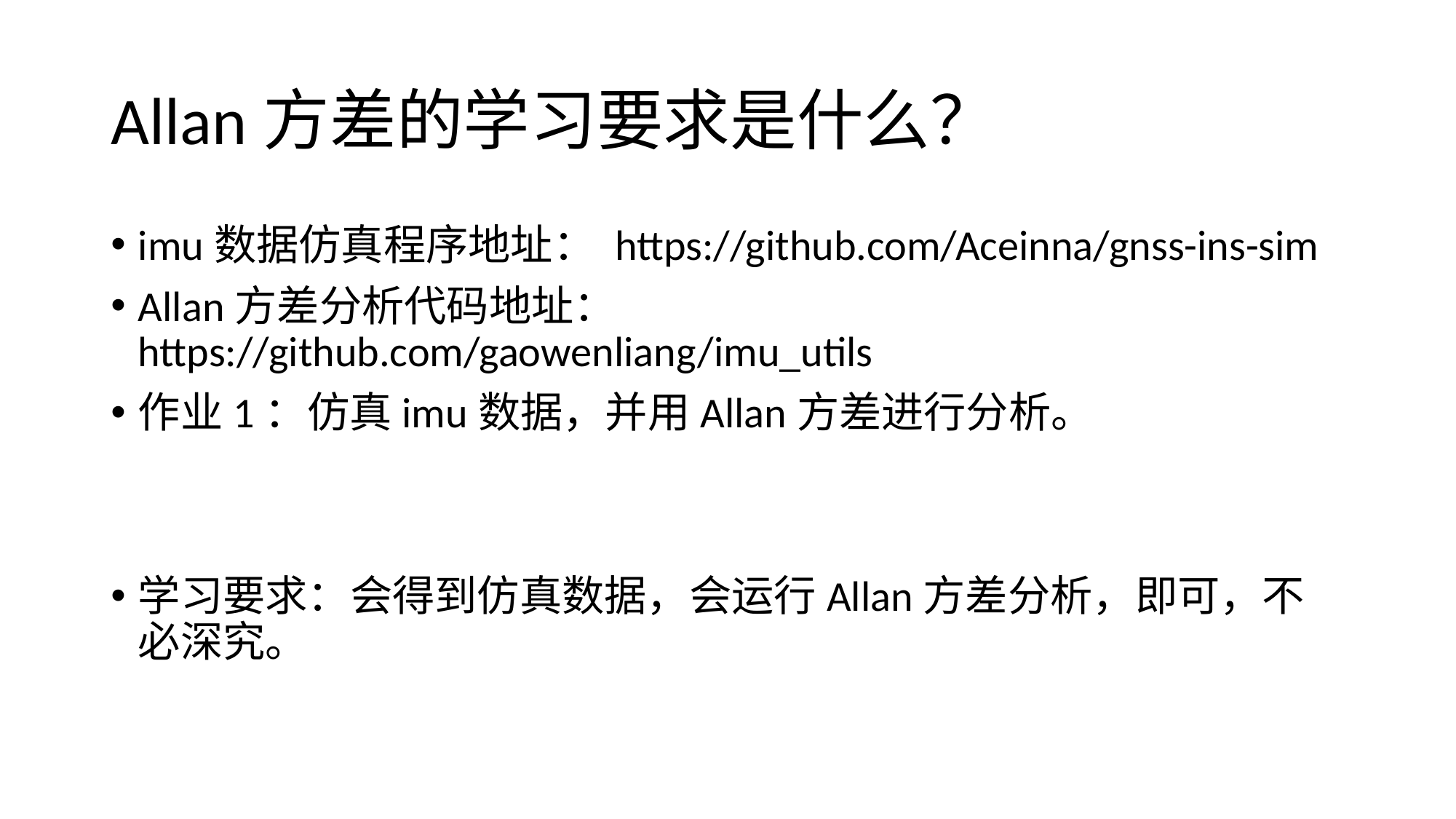

# Allan方差的学习要求是什么？
imu数据仿真程序地址： https://github.com/Aceinna/gnss-ins-sim
Allan方差分析代码地址： https://github.com/gaowenliang/imu_utils
作业1：仿真imu数据，并用Allan方差进行分析。

学习要求：会得到仿真数据，会运行Allan方差分析，即可，不必深究。